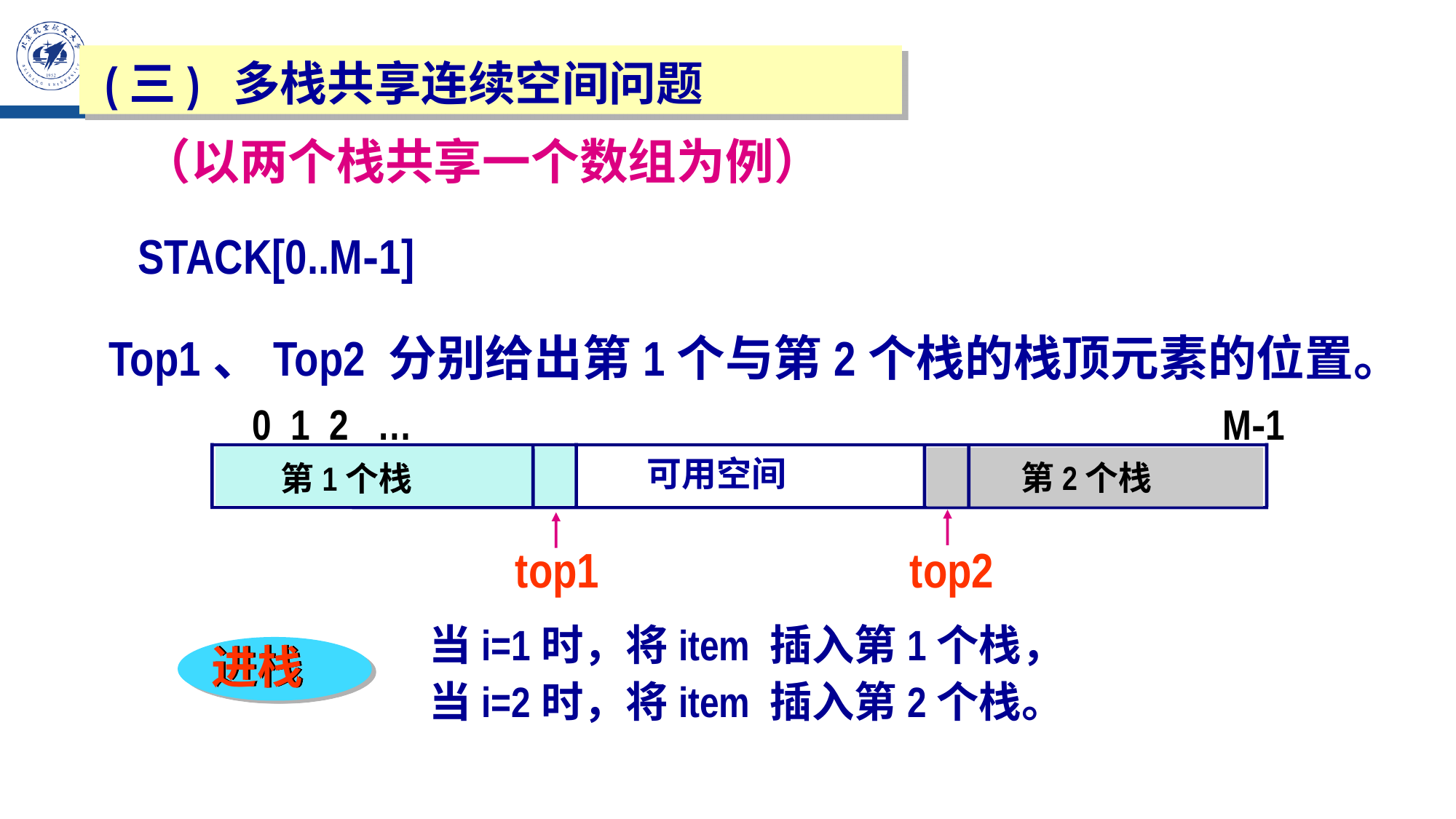

(三)  多栈共享连续空间问题
（以两个栈共享一个数组为例）

STACK[0..M-1]
STACK1[0..M1-1]

STACK2[0..M2-1]

已用空间                  可用空间

top1
已用空间                  可 用 空 间

top2
Top1、Top2 分别给出第1个与第2个栈的栈顶元素的位置。
0  1  2   …                                                                                    M-1

可用空间

第2个栈
第1个栈

top1                            top2
当i=1时，将item 插入第1个栈，
当i=2时，将item 插入第2个栈。

进栈